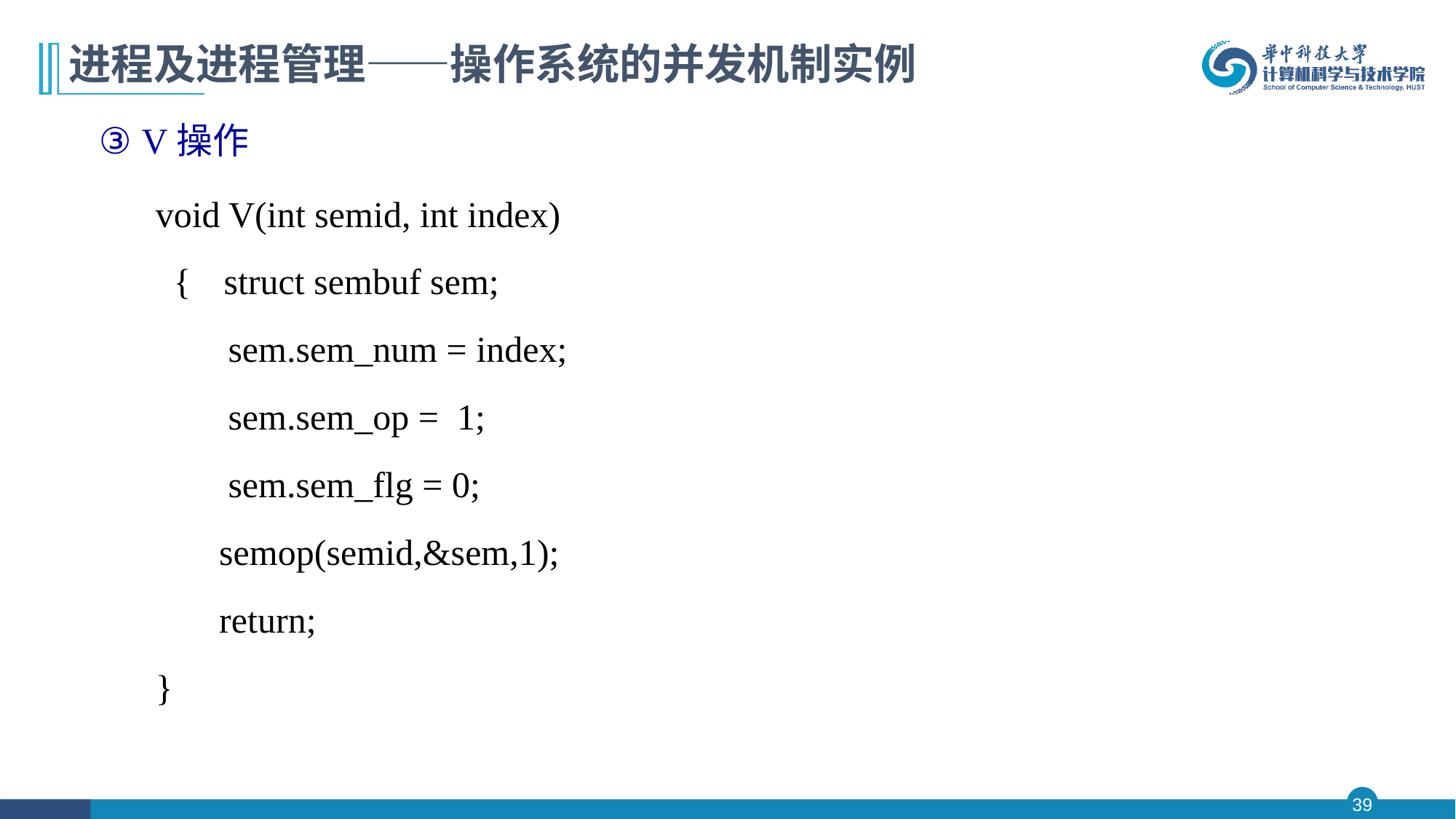

# 进程及进程管理——操作系统的并发机制实例
③ V操作
void V(int semid, int index)
  {	struct sembuf sem;
        sem.sem_num = index;
        sem.sem_op =  1;
        sem.sem_flg = 0;
       semop(semid,&sem,1);
       return;
}